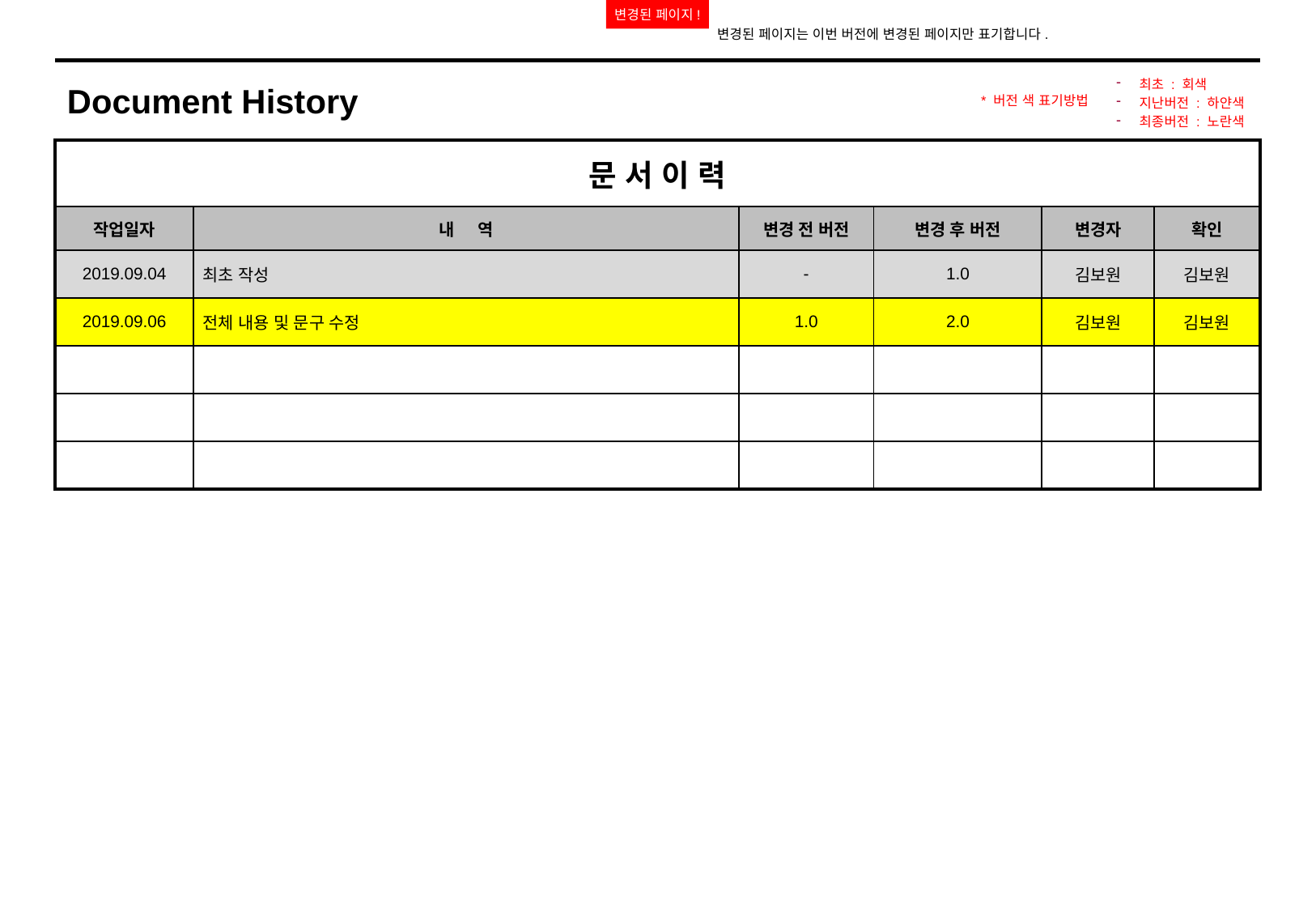

변경된 페이지!
변경된 페이지는 이번 버전에 변경된 페이지만 표기합니다.

Document History
최초 : 회색
지난버전 : 하얀색
최종버전 : 노란색
* 버전 색 표기방법
| 문 서 이 력 |  |  |  |  |  |
| --- | --- | --- | --- | --- | --- |
| 작업일자 | 내 역 | 변경 전 버전 | 변경 후 버전 | 변경자 | 확인 |
| 2019.09.04 | 최초 작성 | - | 1.0 | 김보원 | 김보원 |
| 2019.09.06 | 전체 내용 및 문구 수정 | 1.0 | 2.0 | 김보원 | 김보원 |
|  |  |  |  |  |  |
|  |  |  |  |  |  |
|  |  |  |  |  |  |